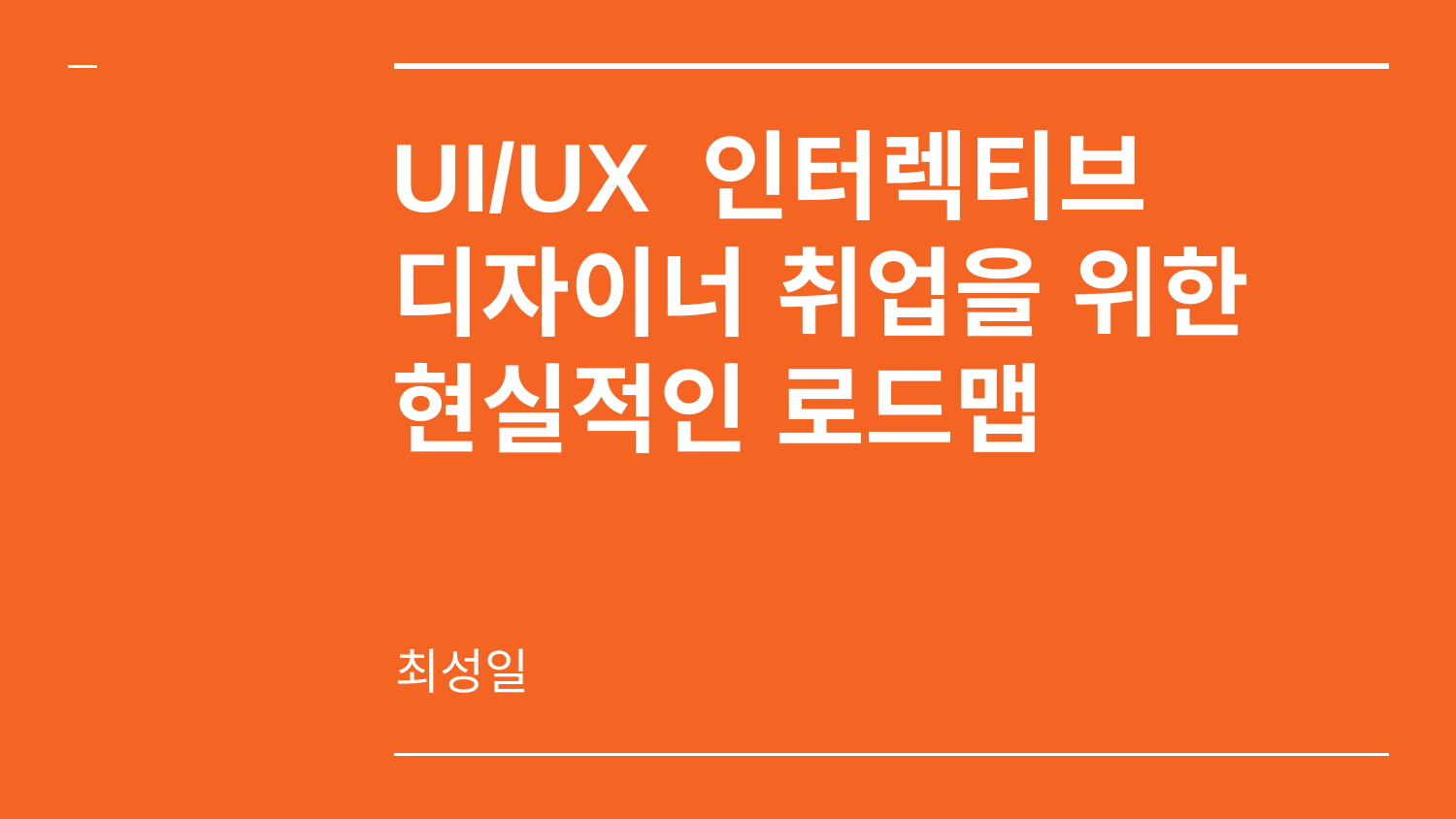

# UI/UX 인터렉티브 디자이너 취업을 위한 현실적인 로드맵
최성일